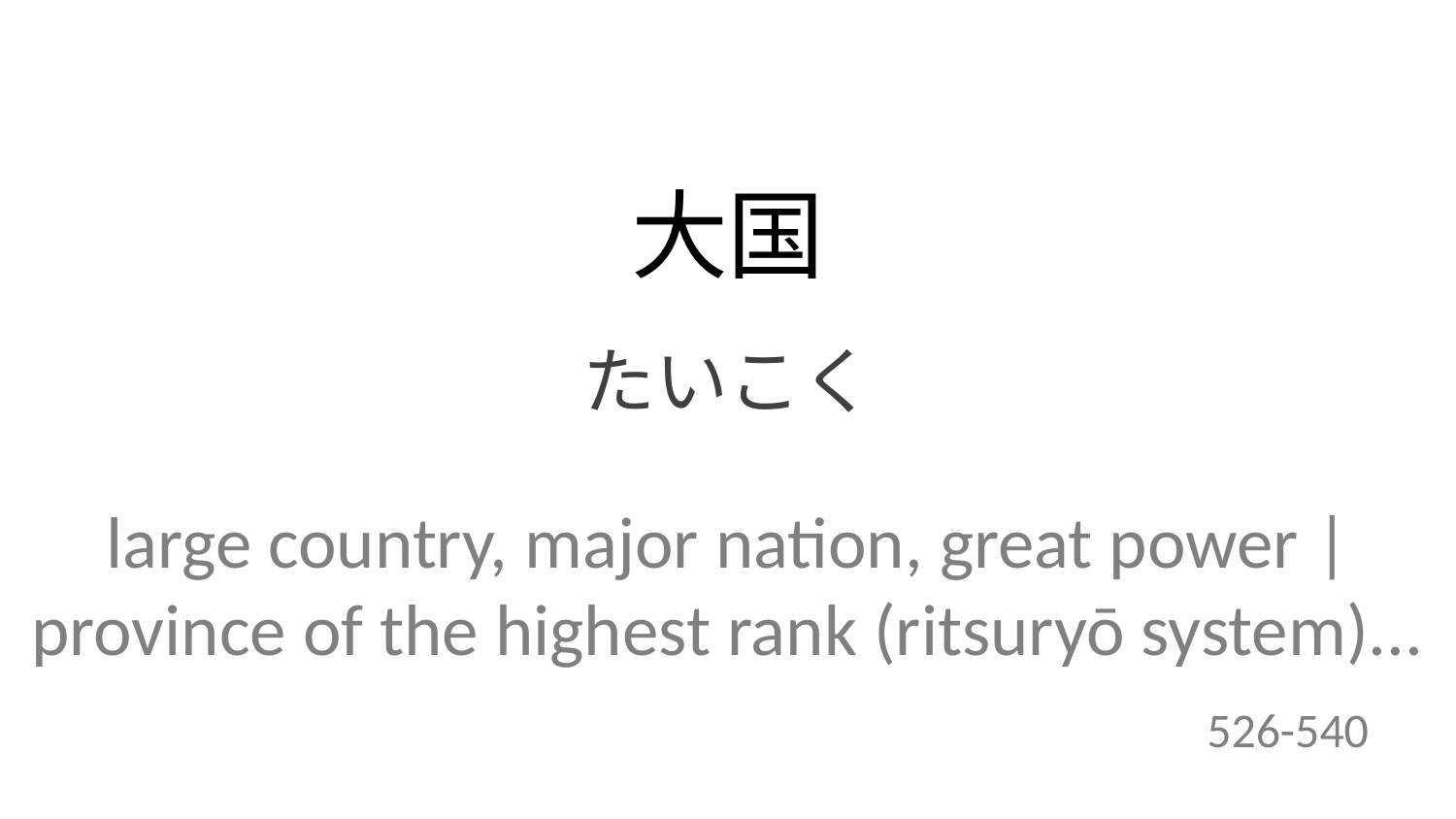

大国

たいこく
large country, major nation, great power | province of the highest rank (ritsuryō system)...
526-540